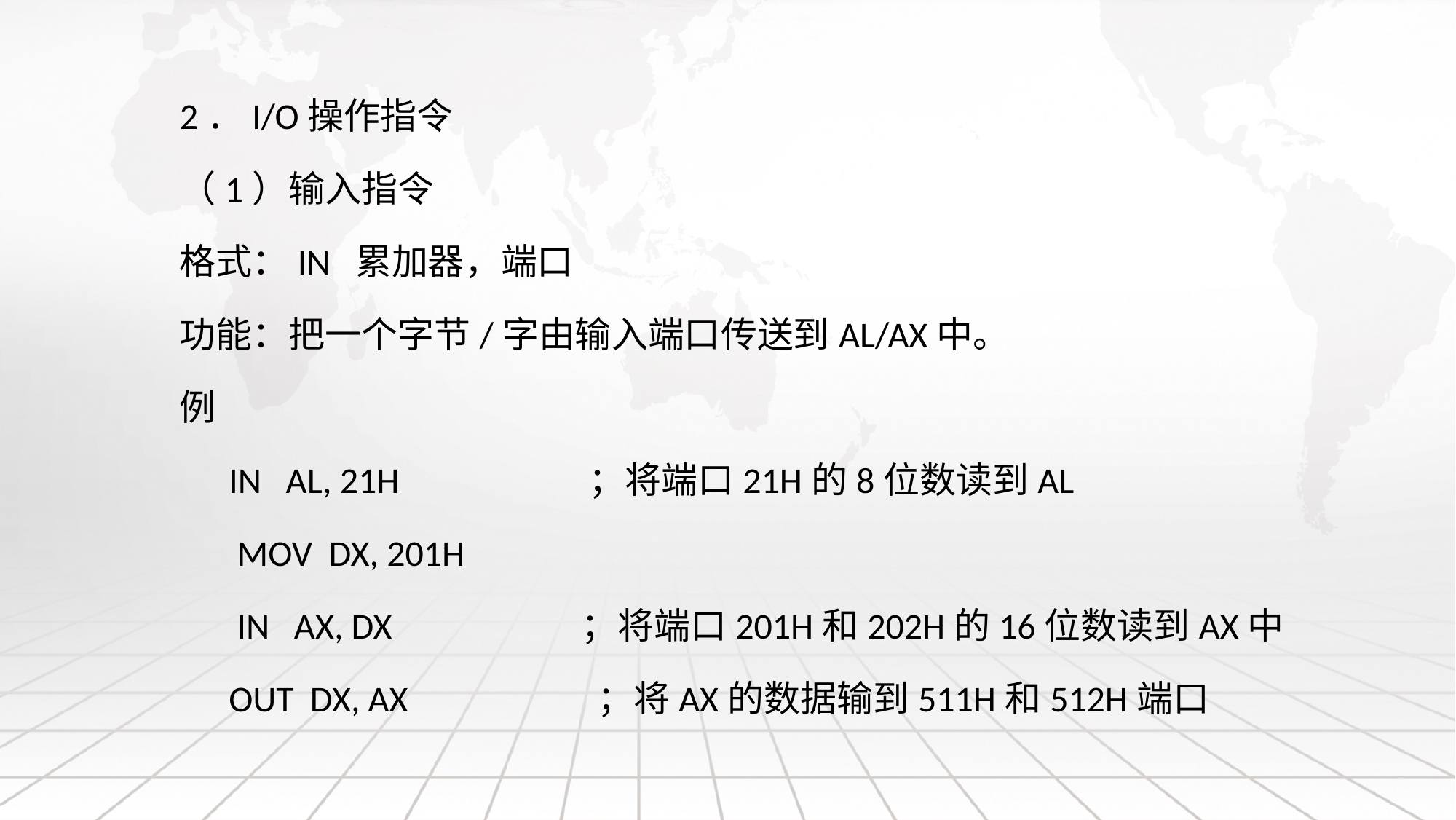

2．I/O操作指令
（1）输入指令
格式：IN  累加器，端口
功能：把一个字节/字由输入端口传送到AL/AX中。
例
      IN   AL, 21H                      ；将端口21H的8位数读到AL
       MOV  DX, 201H
       IN   AX, DX                      ；将端口201H和202H的16位数读到AX中
      OUT  DX, AX                      ；将AX的数据输到511H和512H端口